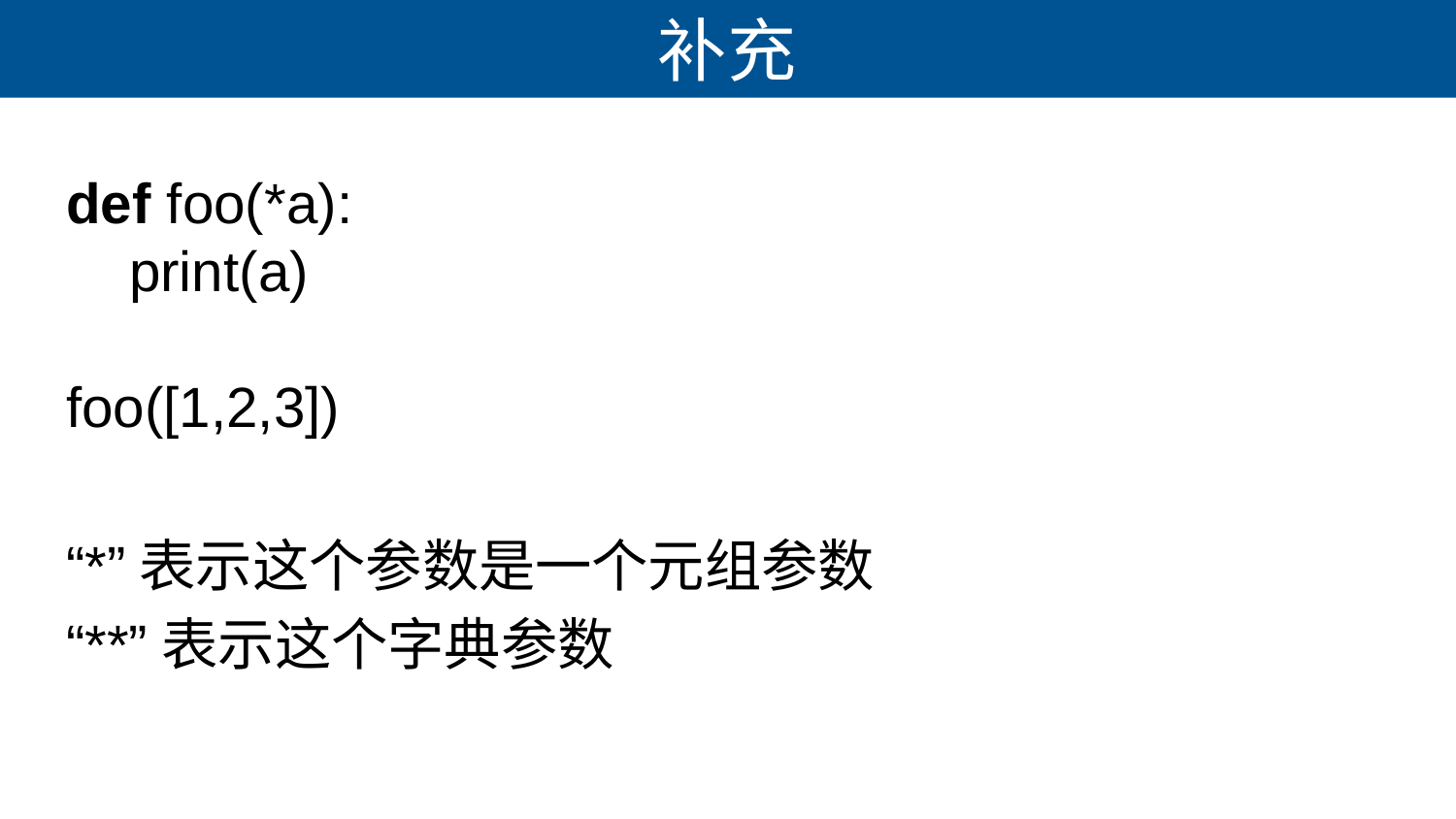

# 补充
def foo(*a):
    print(a)
foo([1,2,3])

“*”表示这个参数是一个元组参数
“**”表示这个字典参数